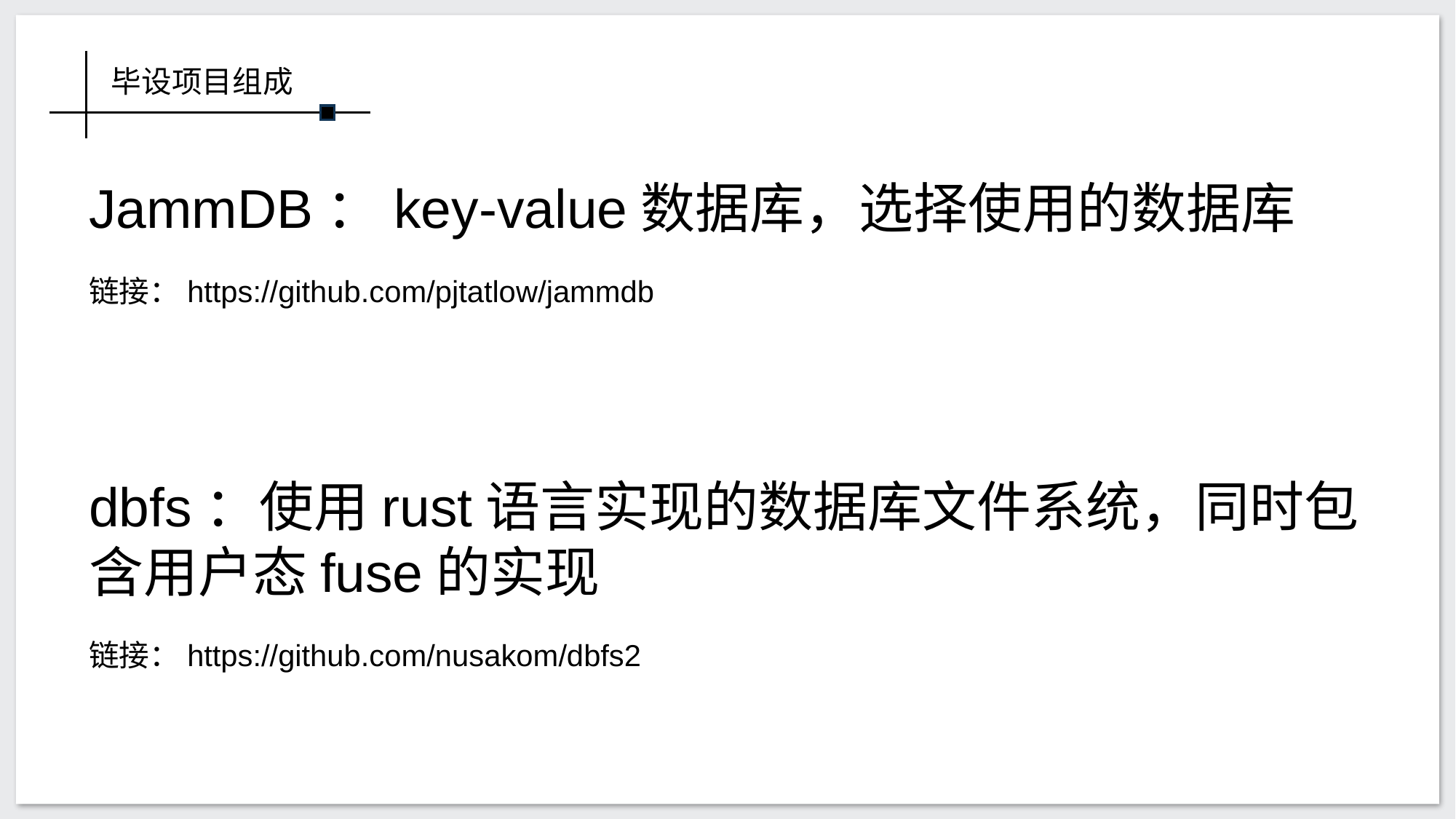

毕设项目组成

JammDB：key-value数据库，选择使用的数据库

链接：https://github.com/pjtatlow/jammdb

dbfs：使用rust语言实现的数据库文件系统，同时包含用户态fuse的实现

链接：https://github.com/nusakom/dbfs2